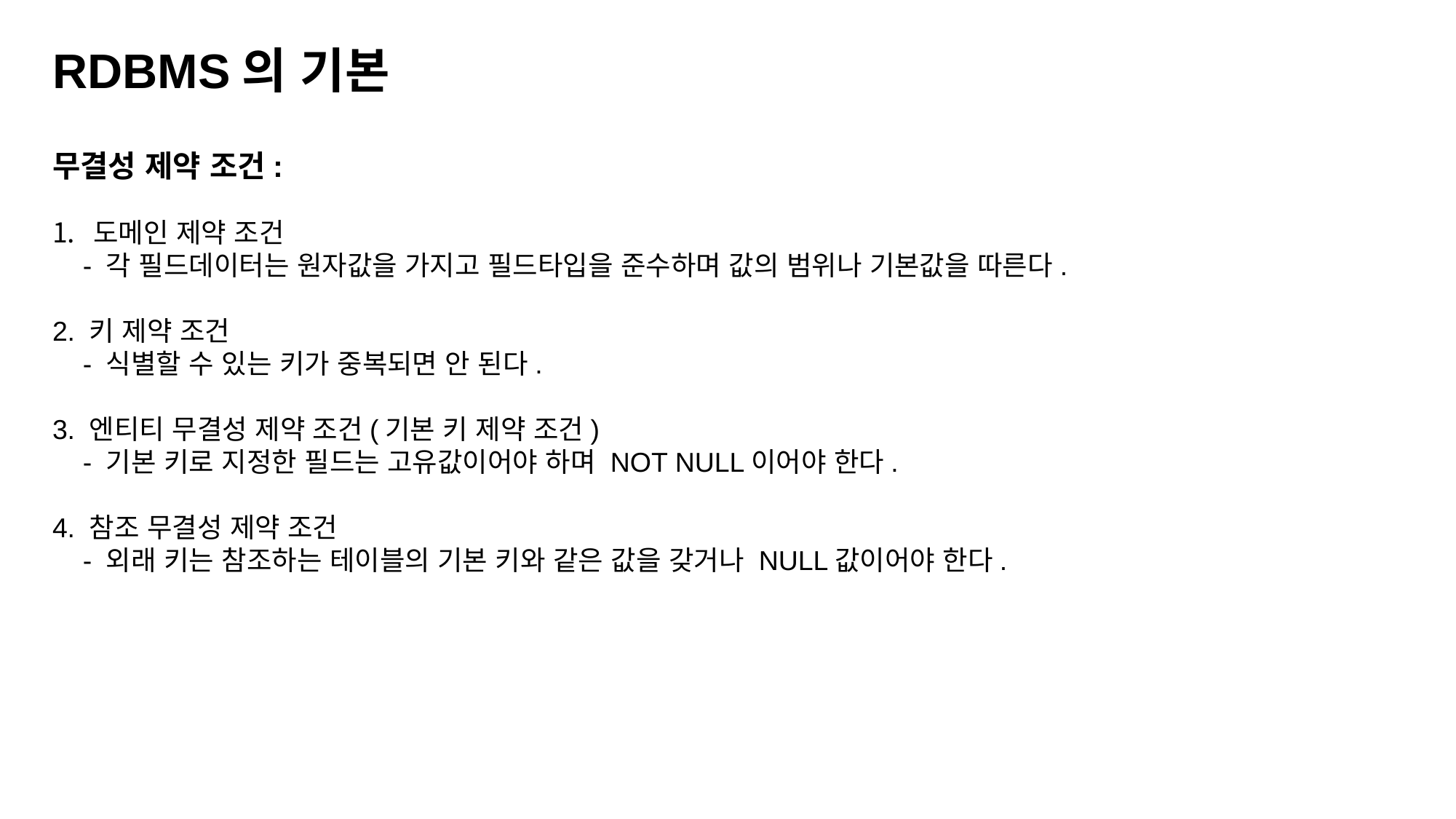

RDBMS의 기본
무결성 제약 조건:

도메인 제약 조건
    - 각 필드데이터는 원자값을 가지고 필드타입을 준수하며 값의 범위나 기본값을 따른다.

2. 키 제약 조건
    - 식별할 수 있는 키가 중복되면 안 된다.

3. 엔티티 무결성 제약 조건(기본 키 제약 조건)
    - 기본 키로 지정한 필드는 고유값이어야 하며 NOT NULL이어야 한다.

4. 참조 무결성 제약 조건
    - 외래 키는 참조하는 테이블의 기본 키와 같은 값을 갖거나 NULL값이어야 한다.